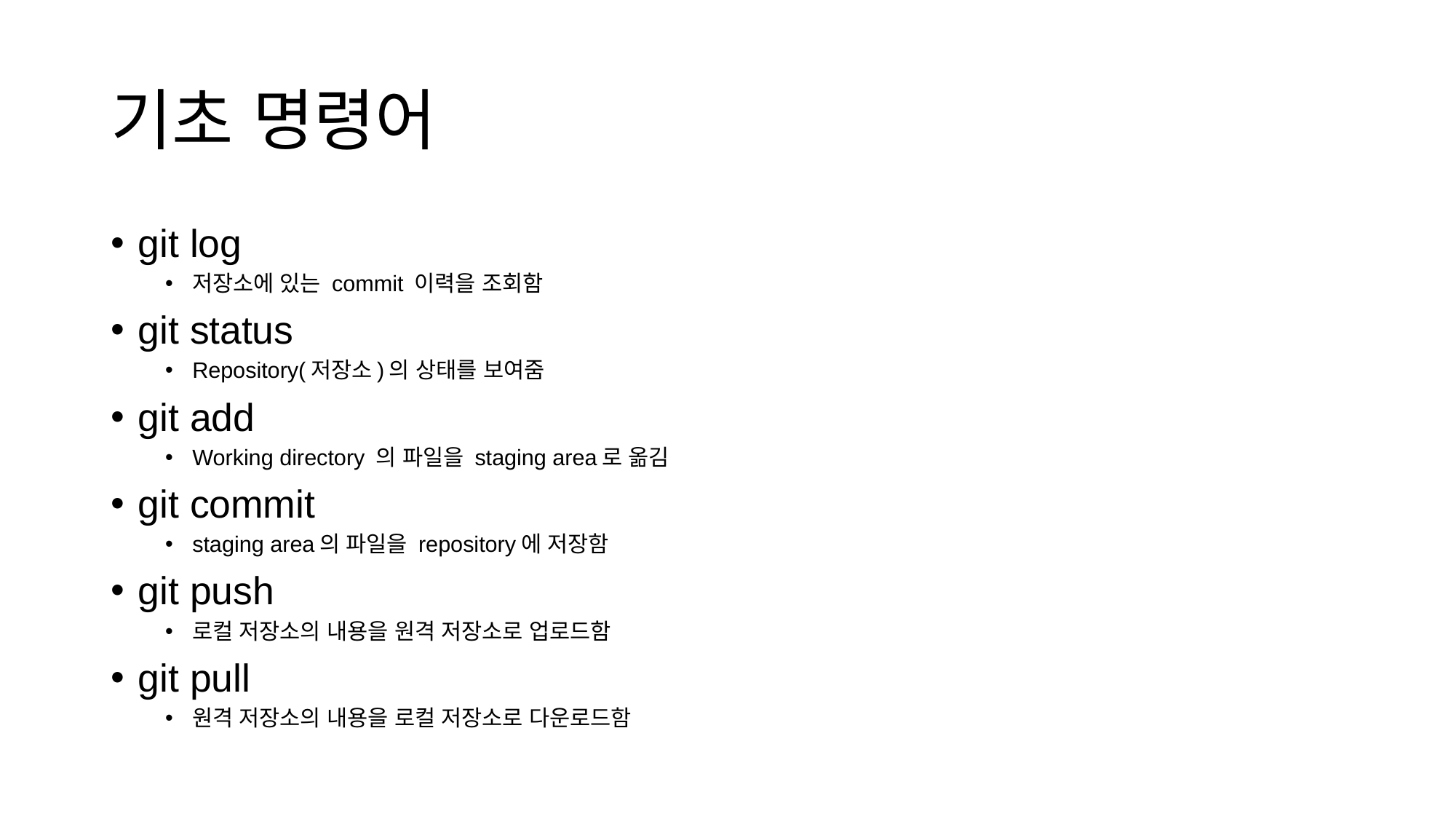

# 기초 명령어
git log
저장소에 있는 commit 이력을 조회함
git status
Repository(저장소)의 상태를 보여줌
git add
Working directory 의 파일을 staging area로 옮김
git commit
staging area의 파일을 repository에 저장함
git push
로컬 저장소의 내용을 원격 저장소로 업로드함
git pull
원격 저장소의 내용을 로컬 저장소로 다운로드함